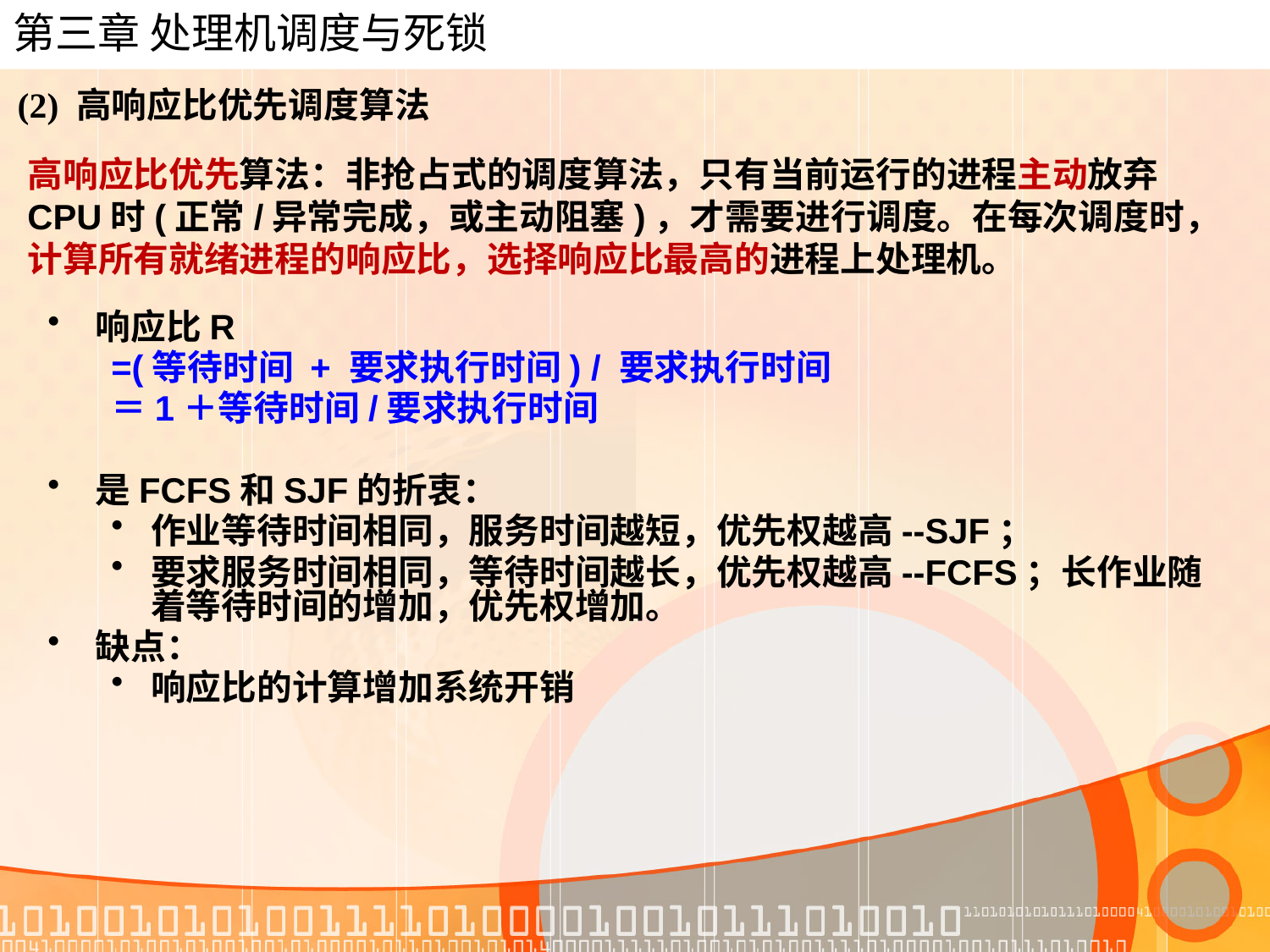

# 第三章 处理机调度与死锁
(2) 高响应比优先调度算法
高响应比优先算法：非抢占式的调度算法，只有当前运行的进程主动放弃CPU时(正常/异常完成，或主动阻塞)，才需要进行调度。在每次调度时，计算所有就绪进程的响应比，选择响应比最高的进程上处理机。
响应比R
=(等待时间 + 要求执行时间) / 要求执行时间
＝1＋等待时间/要求执行时间

是FCFS和SJF的折衷：
作业等待时间相同，服务时间越短，优先权越高--SJF；
要求服务时间相同，等待时间越长，优先权越高--FCFS；长作业随着等待时间的增加，优先权增加。
缺点：
响应比的计算增加系统开销